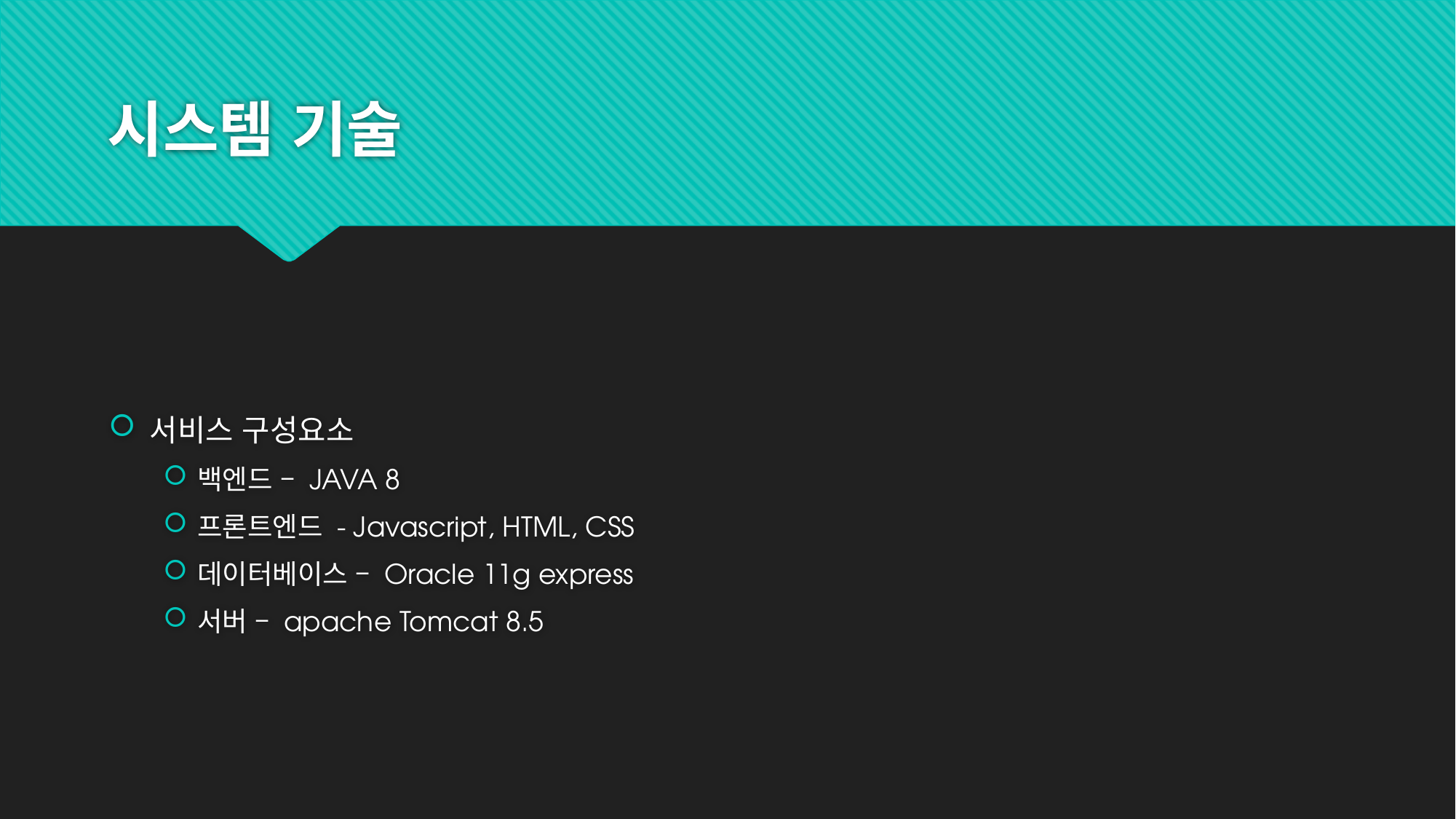

# 시스템 기술
서비스 구성요소
백엔드 – JAVA 8
프론트엔드 - Javascript, HTML, CSS
데이터베이스 – Oracle 11g express
서버 – apache Tomcat 8.5